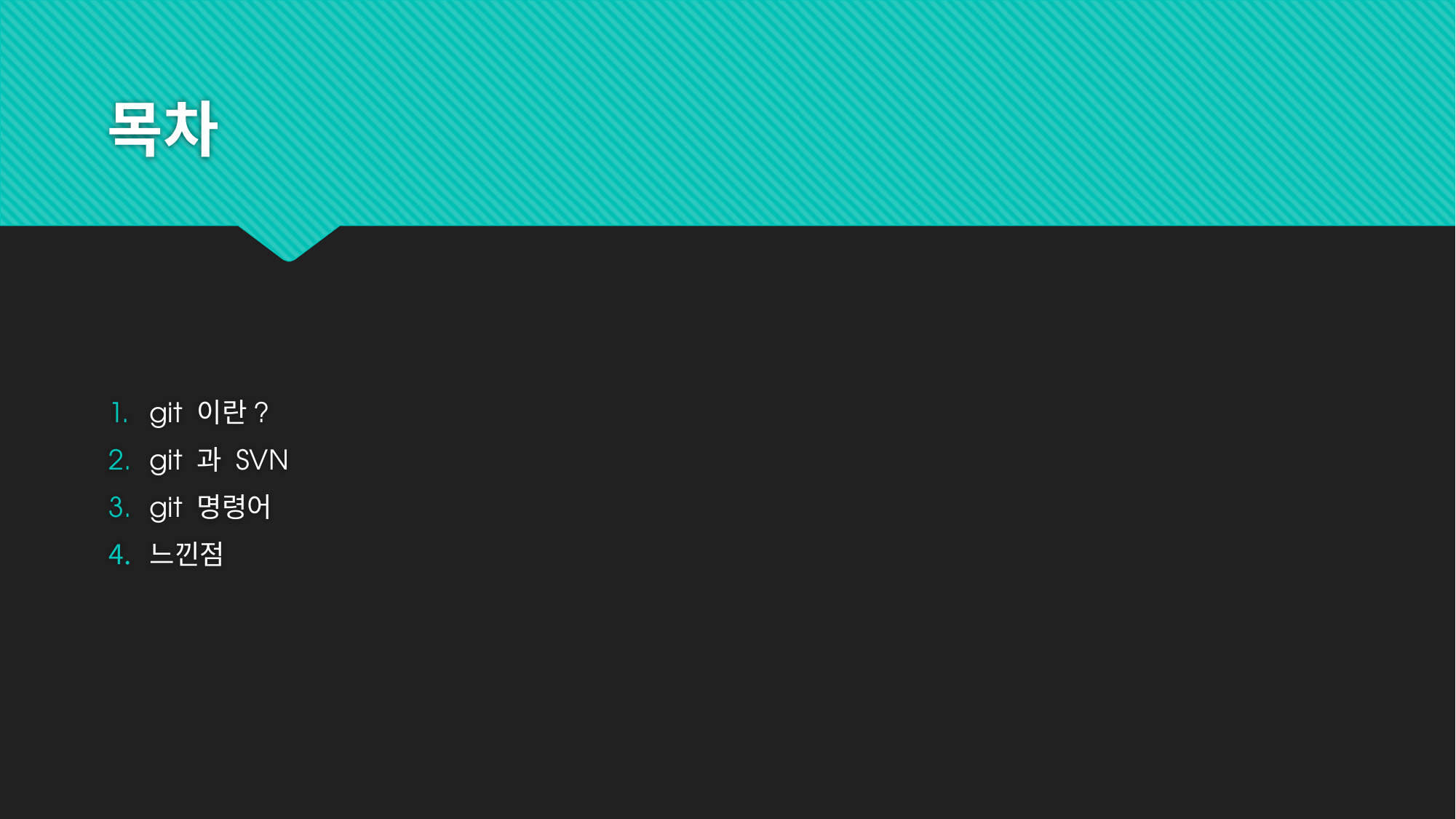

# 목차
git 이란?
git 과 SVN
git 명령어
느낀점